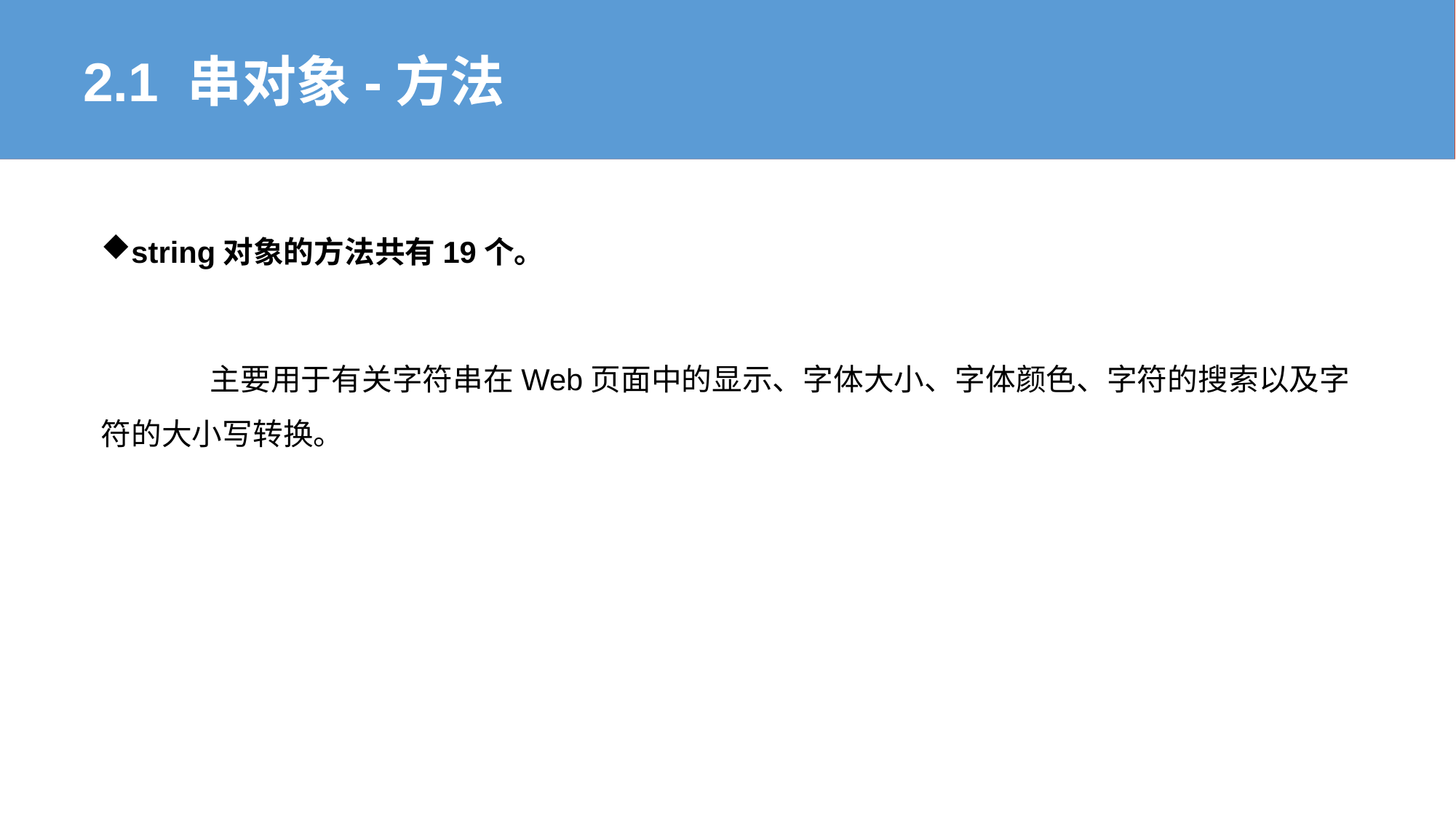

2.1 串对象-方法

string对象的方法共有19个。

	主要用于有关字符串在Web页面中的显示、字体大小、字体颜色、字符的搜索以及字符的大小写转换。